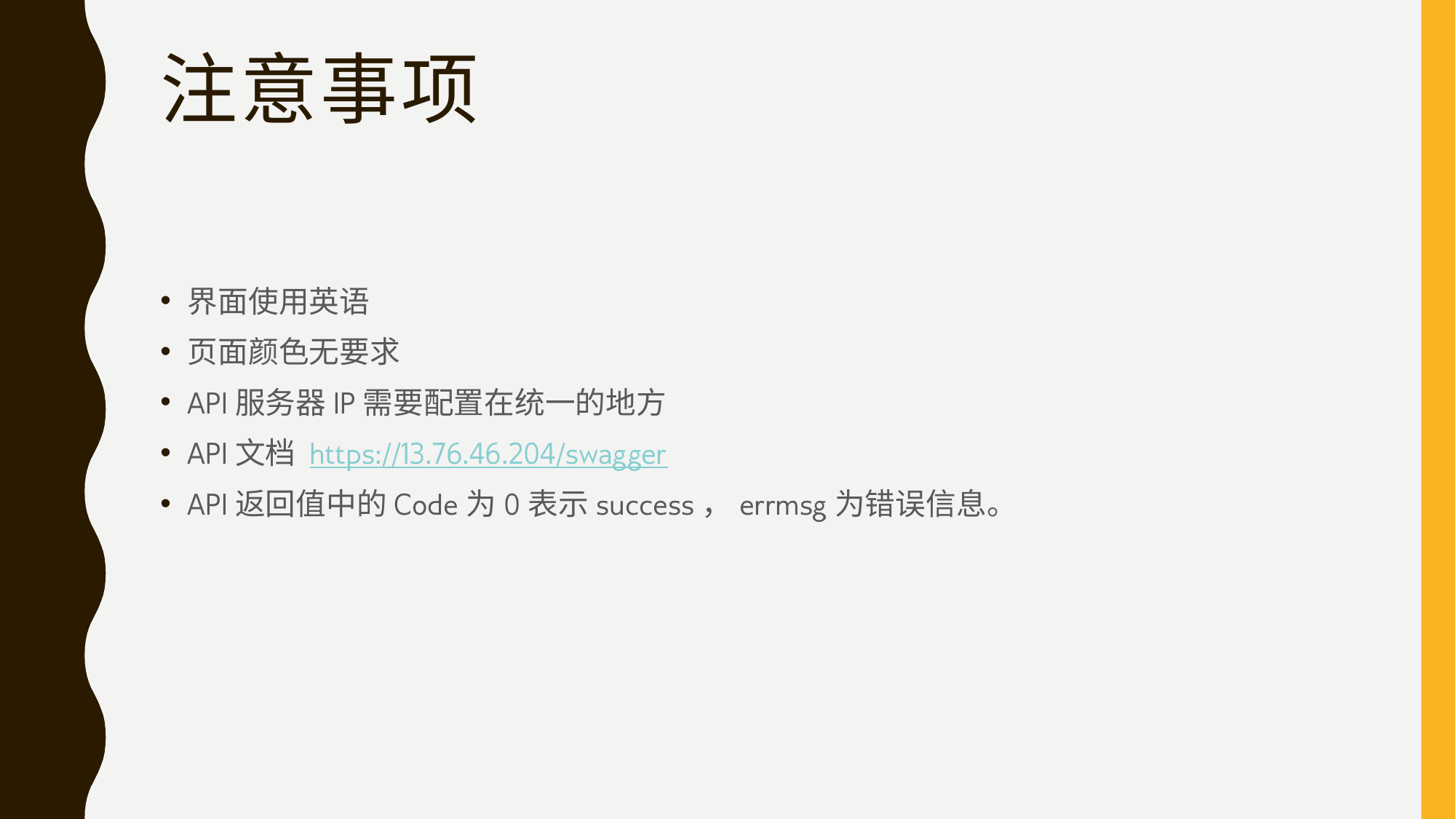

# 注意事项
界面使用英语
页面颜色无要求
API服务器IP需要配置在统一的地方
API文档 https://13.76.46.204/swagger
API返回值中的Code为0表示success，errmsg为错误信息。